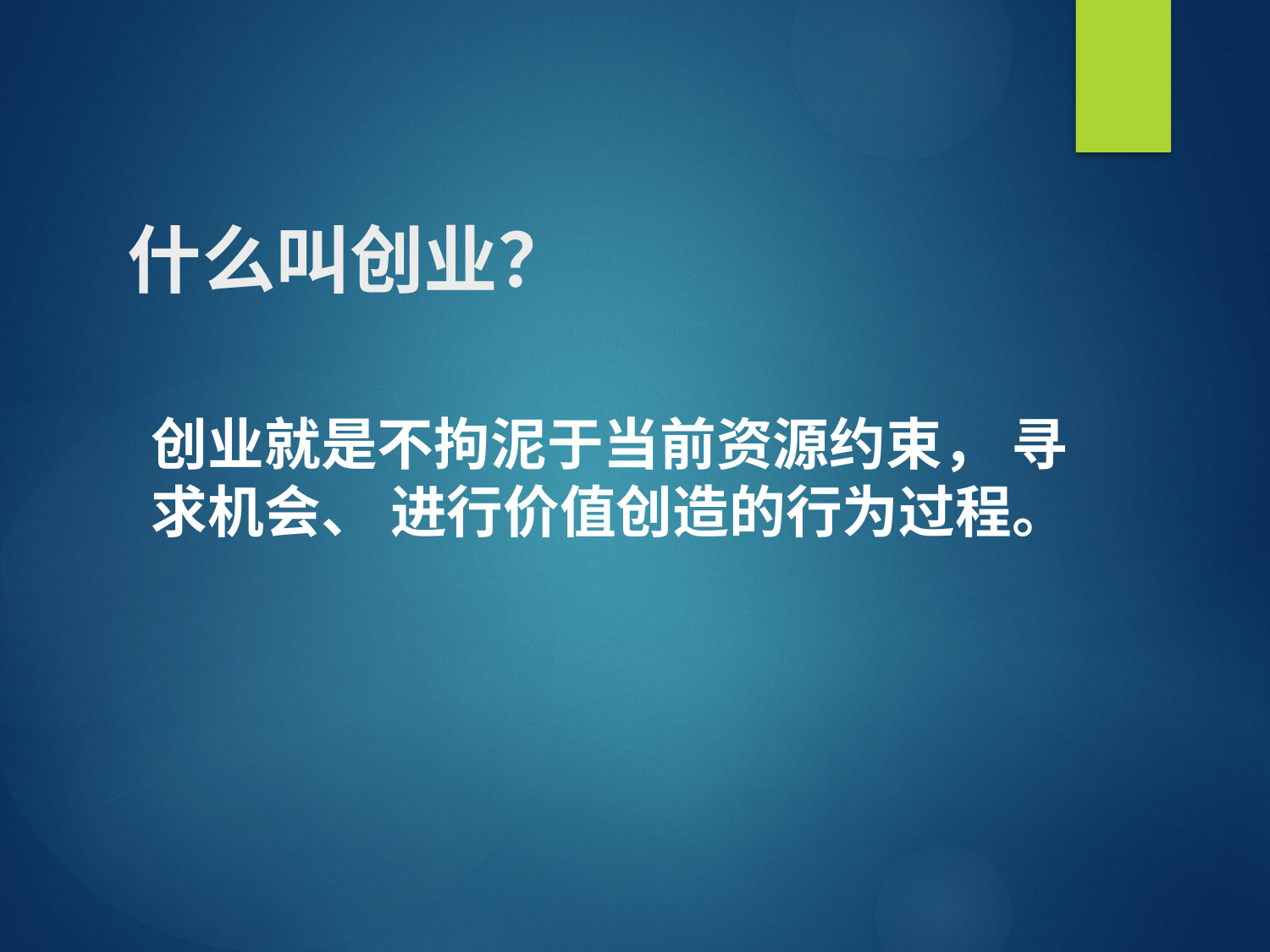

# 什么叫创业？
创业就是不拘泥于当前资源约束， 寻求机会、 进行价值创造的行为过程。